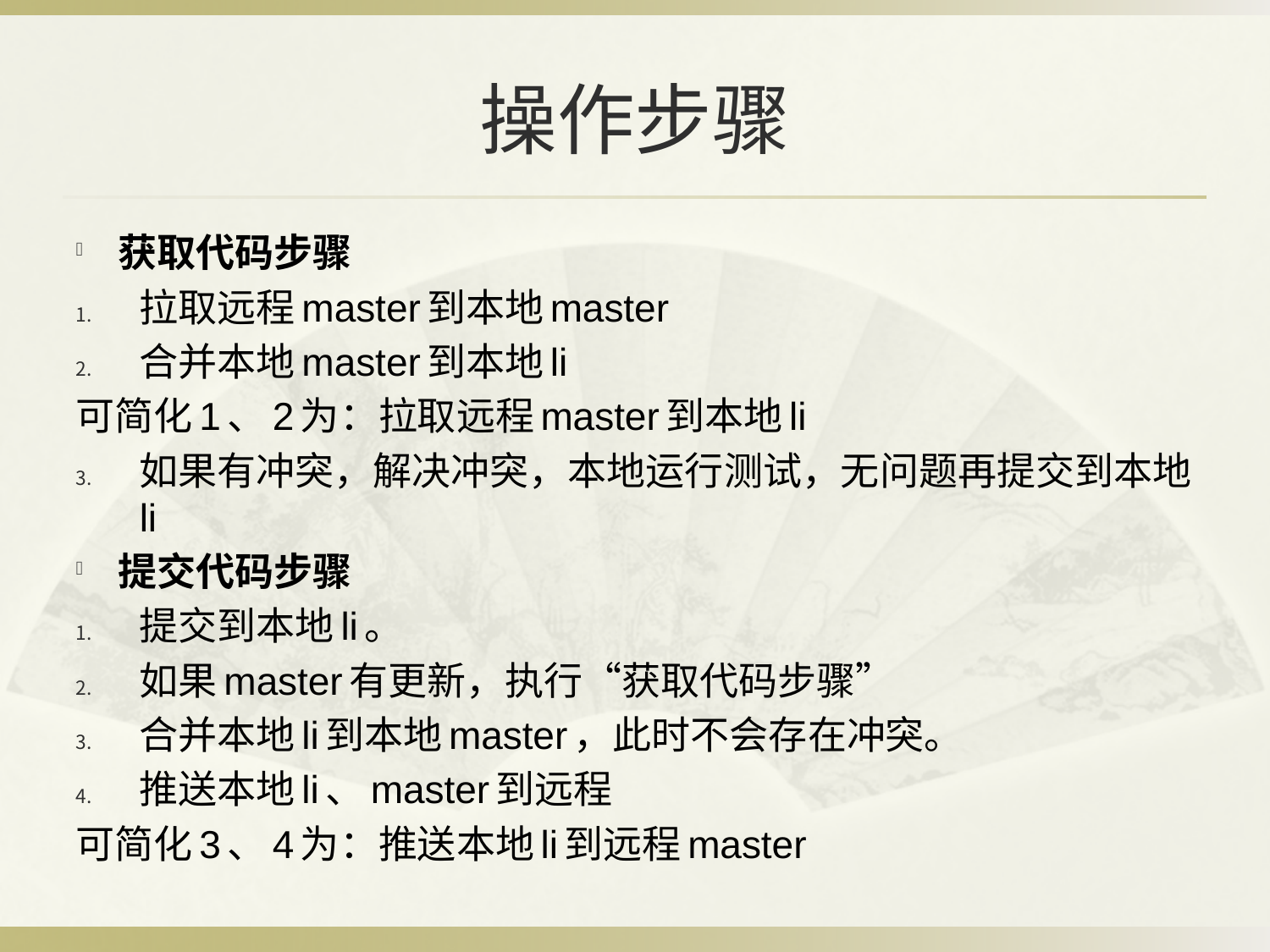

# 操作步骤
获取代码步骤
拉取远程master到本地master
合并本地master到本地li
可简化1、2为：拉取远程master到本地li
如果有冲突，解决冲突，本地运行测试，无问题再提交到本地li
提交代码步骤
提交到本地li。
如果master有更新，执行“获取代码步骤”
合并本地li到本地master，此时不会存在冲突。
推送本地li、master到远程
可简化3、4为：推送本地li到远程master